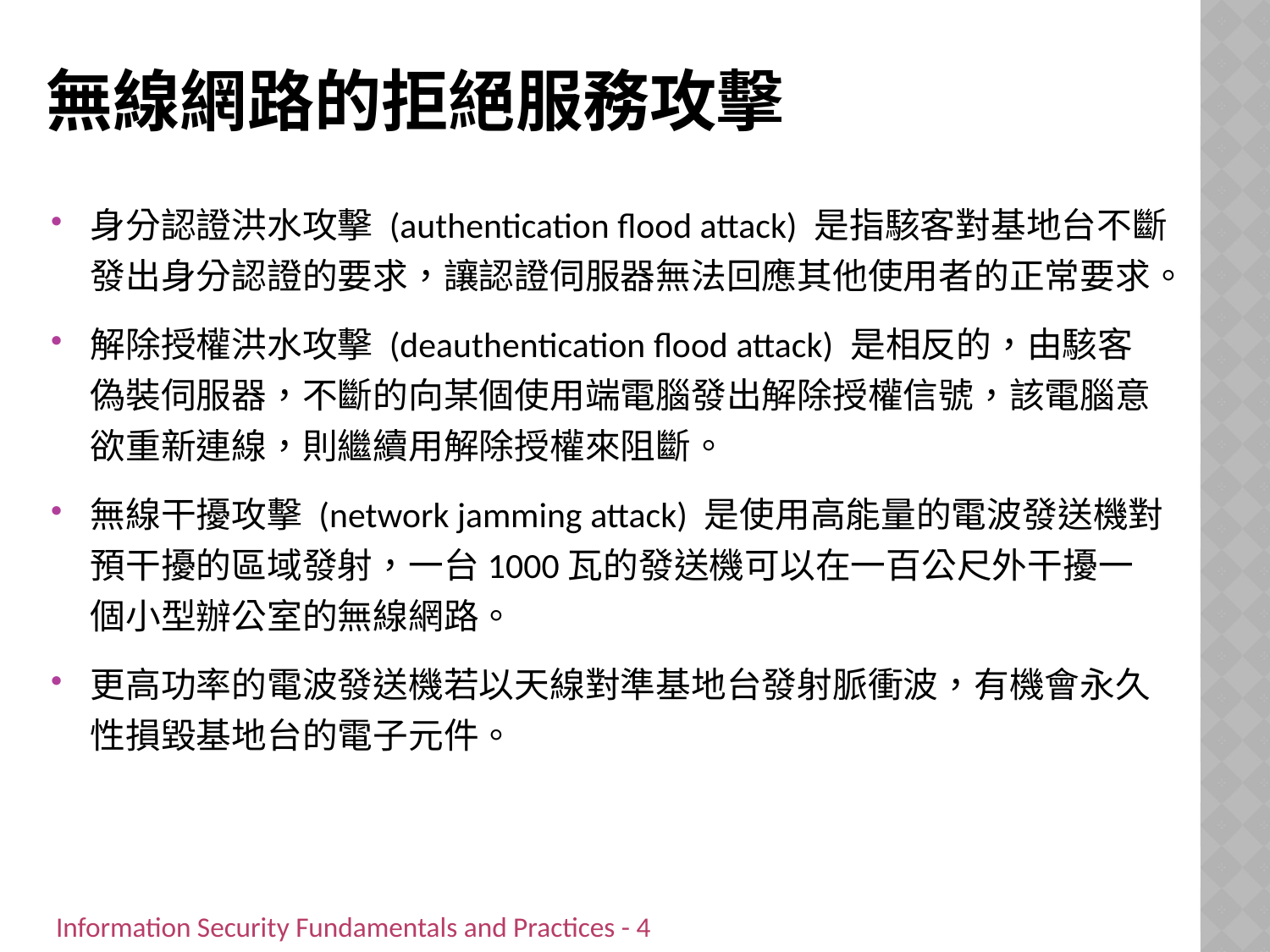

# 無線網路的拒絕服務攻擊
身分認證洪水攻擊 (authentication flood attack) 是指駭客對基地台不斷發出身分認證的要求，讓認證伺服器無法回應其他使用者的正常要求。
解除授權洪水攻擊 (deauthentication flood attack) 是相反的，由駭客偽裝伺服器，不斷的向某個使用端電腦發出解除授權信號，該電腦意欲重新連線，則繼續用解除授權來阻斷。
無線干擾攻擊 (network jamming attack) 是使用高能量的電波發送機對預干擾的區域發射，一台1000瓦的發送機可以在一百公尺外干擾一個小型辦公室的無線網路。
更高功率的電波發送機若以天線對準基地台發射脈衝波，有機會永久性損毀基地台的電子元件。